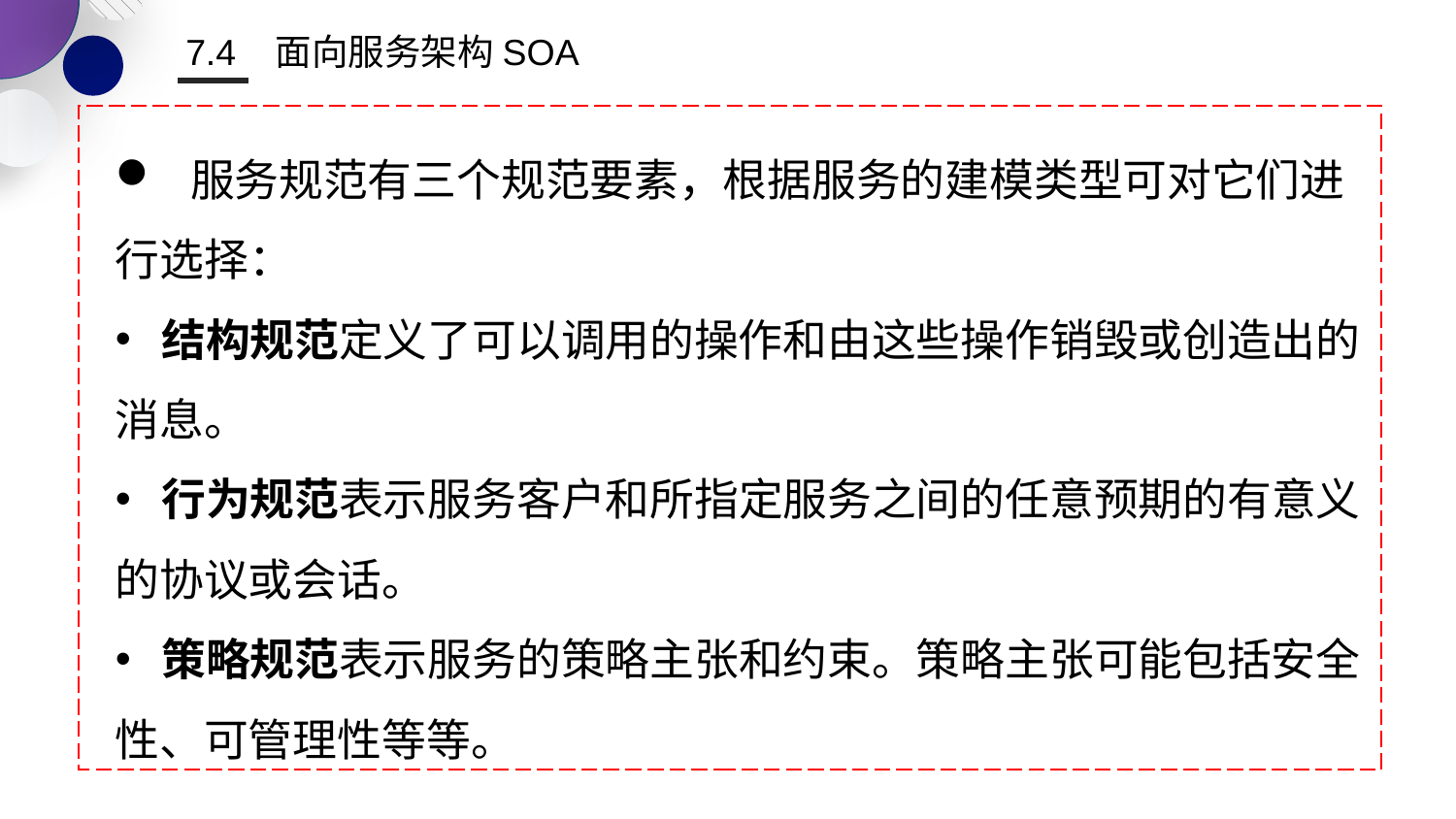

7.4   面向服务架构SOA

  服务规范有三个规范要素，根据服务的建模类型可对它们进行选择：
  结构规范定义了可以调用的操作和由这些操作销毁或创造出的消息。
  行为规范表示服务客户和所指定服务之间的任意预期的有意义的协议或会话。
  策略规范表示服务的策略主张和约束。策略主张可能包括安全性、可管理性等等。